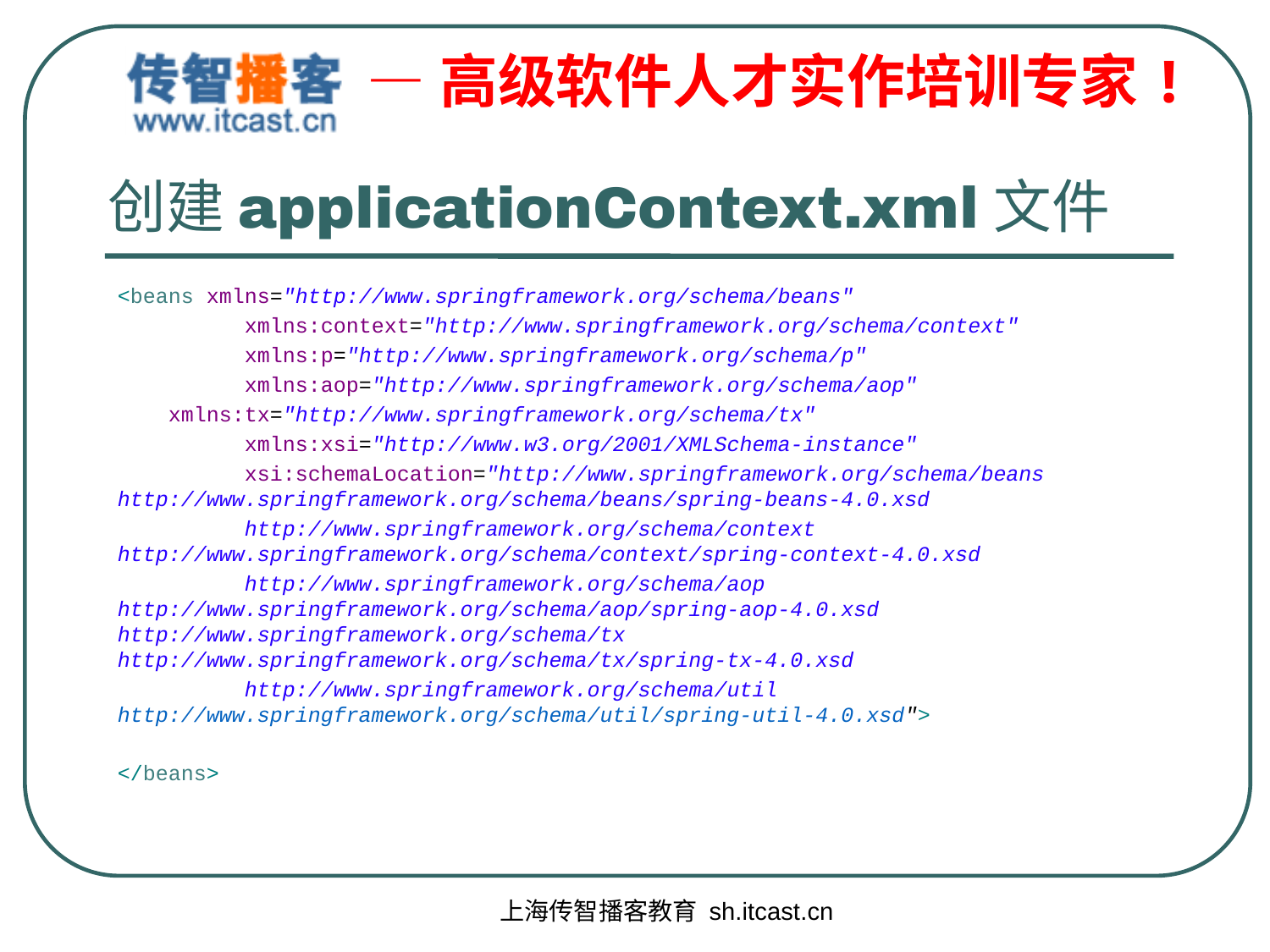

# 创建applicationContext.xml文件
<beans xmlns="http://www.springframework.org/schema/beans"
	xmlns:context="http://www.springframework.org/schema/context"
	xmlns:p="http://www.springframework.org/schema/p"
	xmlns:aop="http://www.springframework.org/schema/aop"
    xmlns:tx="http://www.springframework.org/schema/tx"
	xmlns:xsi="http://www.w3.org/2001/XMLSchema-instance"
	xsi:schemaLocation="http://www.springframework.org/schema/beans http://www.springframework.org/schema/beans/spring-beans-4.0.xsd
	http://www.springframework.org/schema/context http://www.springframework.org/schema/context/spring-context-4.0.xsd
	http://www.springframework.org/schema/aop http://www.springframework.org/schema/aop/spring-aop-4.0.xsd http://www.springframework.org/schema/tx http://www.springframework.org/schema/tx/spring-tx-4.0.xsd
	http://www.springframework.org/schema/util http://www.springframework.org/schema/util/spring-util-4.0.xsd">

</beans>

上海传智播客教育 sh.itcast.cn